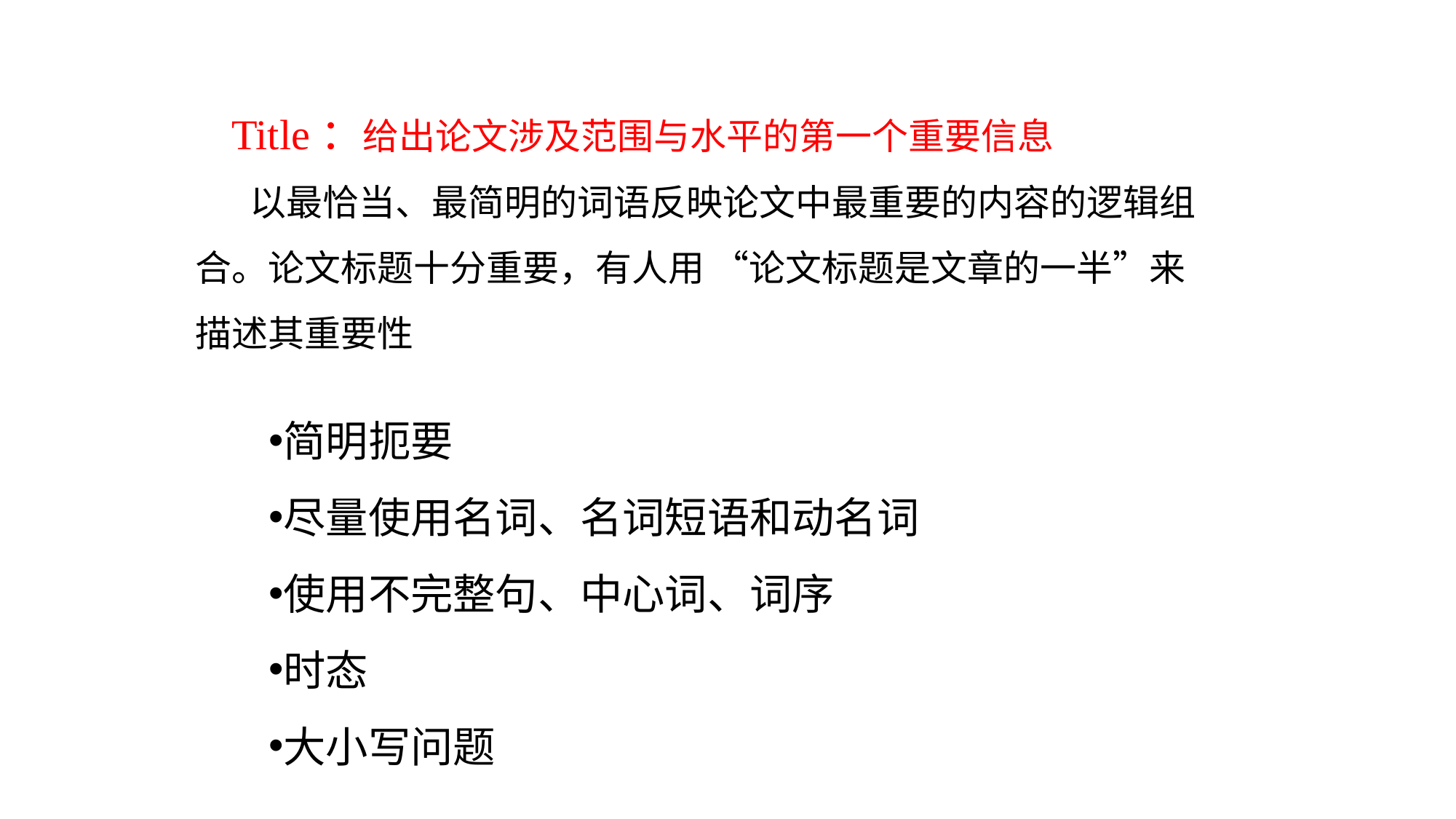

Title：给出论文涉及范围与水平的第一个重要信息
以最恰当、最简明的词语反映论文中最重要的内容的逻辑组合。论文标题十分重要，有人用 “论文标题是文章的一半”来描述其重要性
简明扼要
尽量使用名词、名词短语和动名词
使用不完整句、中心词、词序
时态
大小写问题